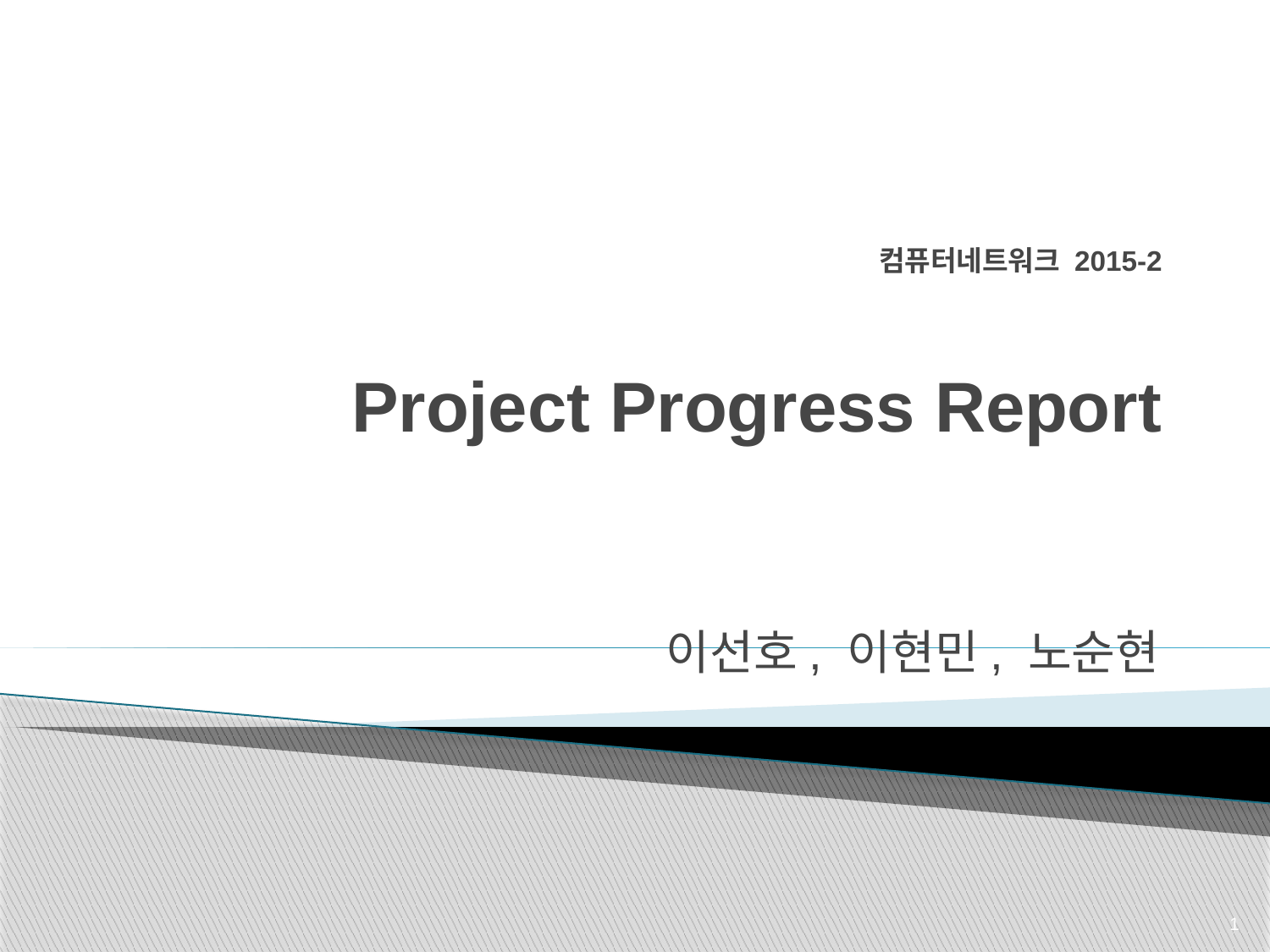

# 컴퓨터네트워크 2015-2 Project Progress Report
이선호, 이현민, 노순현
1